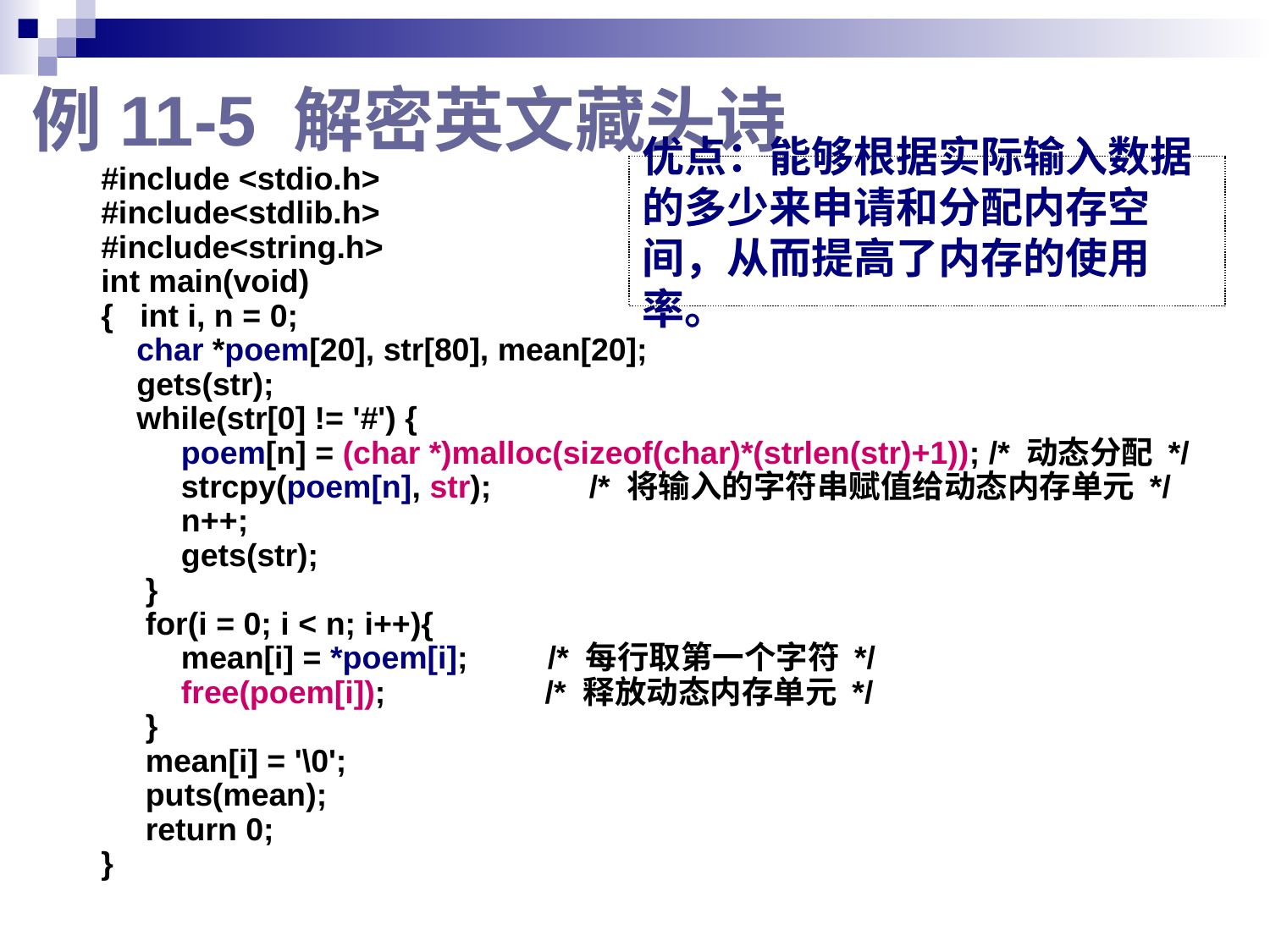

# 例11-5 解密英文藏头诗
#include <stdio.h>
#include<stdlib.h>
#include<string.h>
int main(void)
{   int i, n = 0;
    char *poem[20], str[80], mean[20];
    gets(str);
    while(str[0] != '#') {
         poem[n] = (char *)malloc(sizeof(char)*(strlen(str)+1)); /* 动态分配 */
         strcpy(poem[n], str);           /* 将输入的字符串赋值给动态内存单元 */
         n++;
         gets(str);
     }
     for(i = 0; i < n; i++){
         mean[i] = *poem[i];         /* 每行取第一个字符 */
         free(poem[i]);                  /* 释放动态内存单元 */
     }
     mean[i] = '\0';
     puts(mean);
     return 0;
}

优点：能够根据实际输入数据的多少来申请和分配内存空间，从而提高了内存的使用率。